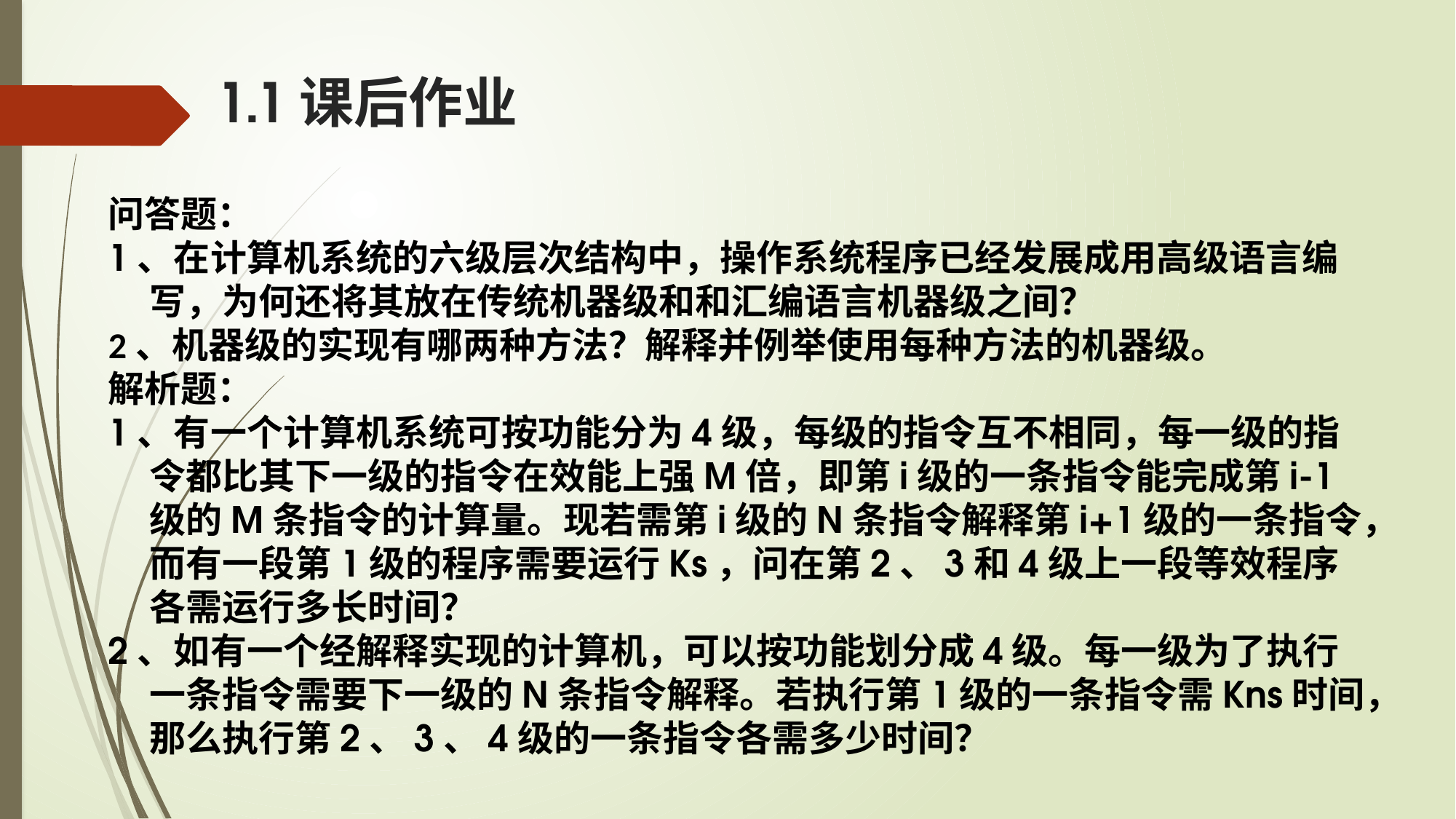

# 1.1课后作业
问答题：
1、在计算机系统的六级层次结构中，操作系统程序已经发展成用高级语言编写，为何还将其放在传统机器级和和汇编语言机器级之间？
2、机器级的实现有哪两种方法？解释并例举使用每种方法的机器级。
解析题：
1、有一个计算机系统可按功能分为4级，每级的指令互不相同，每一级的指令都比其下一级的指令在效能上强M倍，即第i级的一条指令能完成第i-1级的M条指令的计算量。现若需第i级的N条指令解释第i+1级的一条指令，而有一段第1级的程序需要运行Ks，问在第2、3和4级上一段等效程序各需运行多长时间？
2、如有一个经解释实现的计算机，可以按功能划分成4级。每一级为了执行一条指令需要下一级的N条指令解释。若执行第1级的一条指令需Kns时间，那么执行第2、3、4级的一条指令各需多少时间？